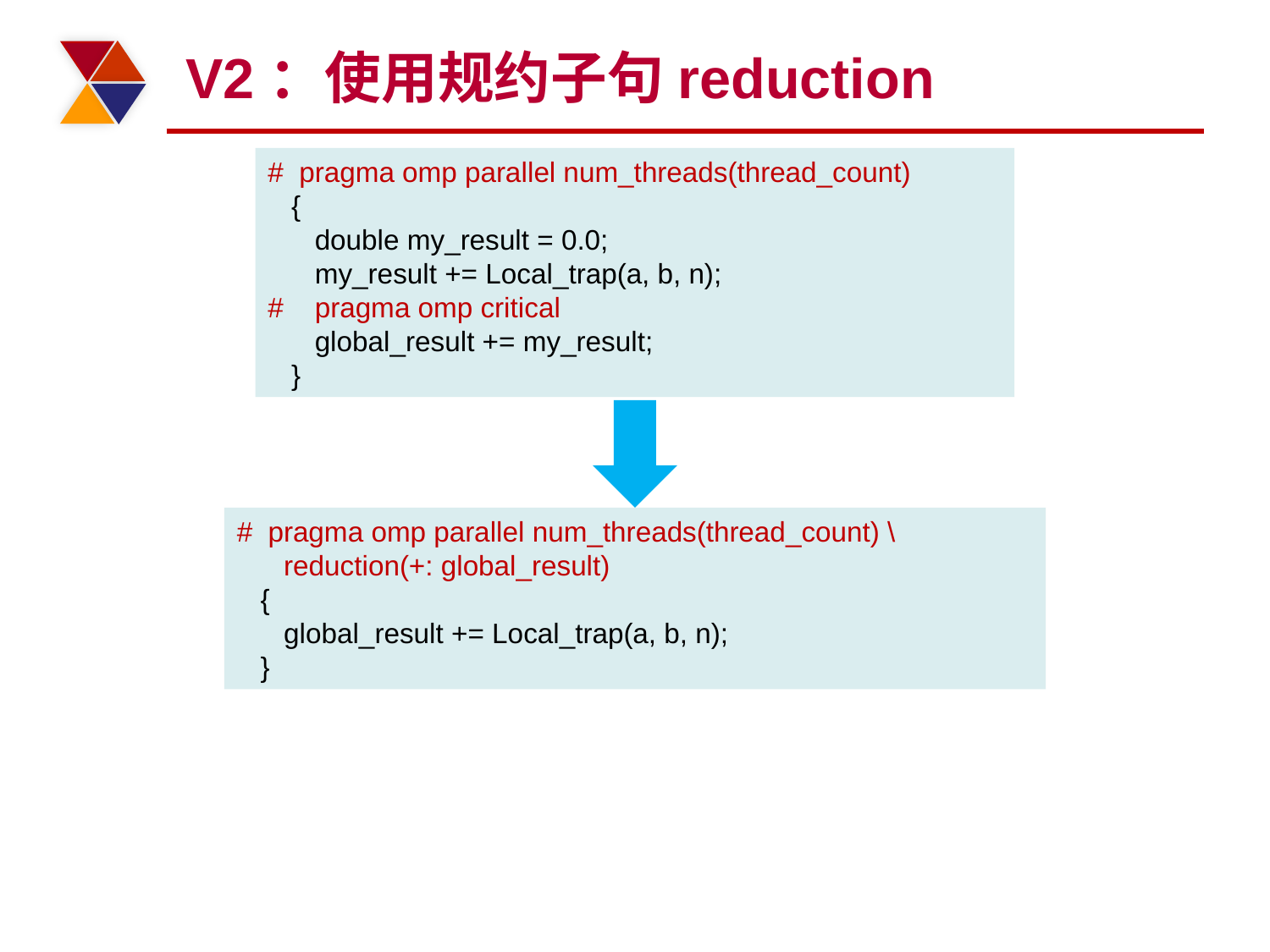

# V2：使用规约子句reduction
#  pragma omp parallel num_threads(thread_count)
   {
      double my_result = 0.0;
      my_result += Local_trap(a, b, n);
#    pragma omp critical
      global_result += my_result;
   }

#  pragma omp parallel num_threads(thread_count) \
      reduction(+: global_result)
   {
      global_result += Local_trap(a, b, n);
   }